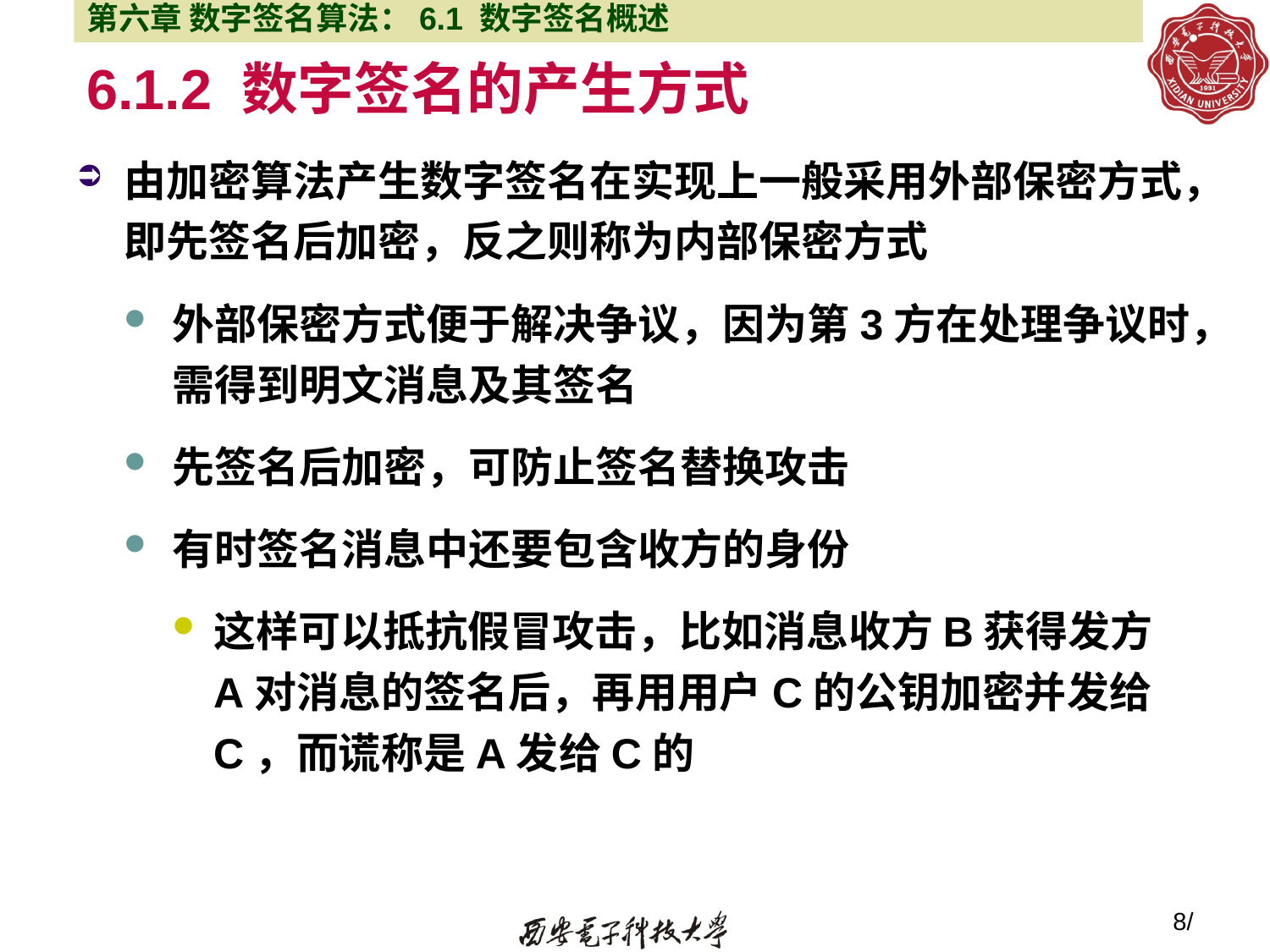

第六章 数字签名算法：6.1 数字签名概述
# 6.1.2 数字签名的产生方式
由加密算法产生数字签名在实现上一般采用外部保密方式，即先签名后加密，反之则称为内部保密方式
外部保密方式便于解决争议，因为第3方在处理争议时，需得到明文消息及其签名
先签名后加密，可防止签名替换攻击
有时签名消息中还要包含收方的身份
这样可以抵抗假冒攻击，比如消息收方B获得发方A对消息的签名后，再用用户C的公钥加密并发给C，而谎称是A发给C的
8/